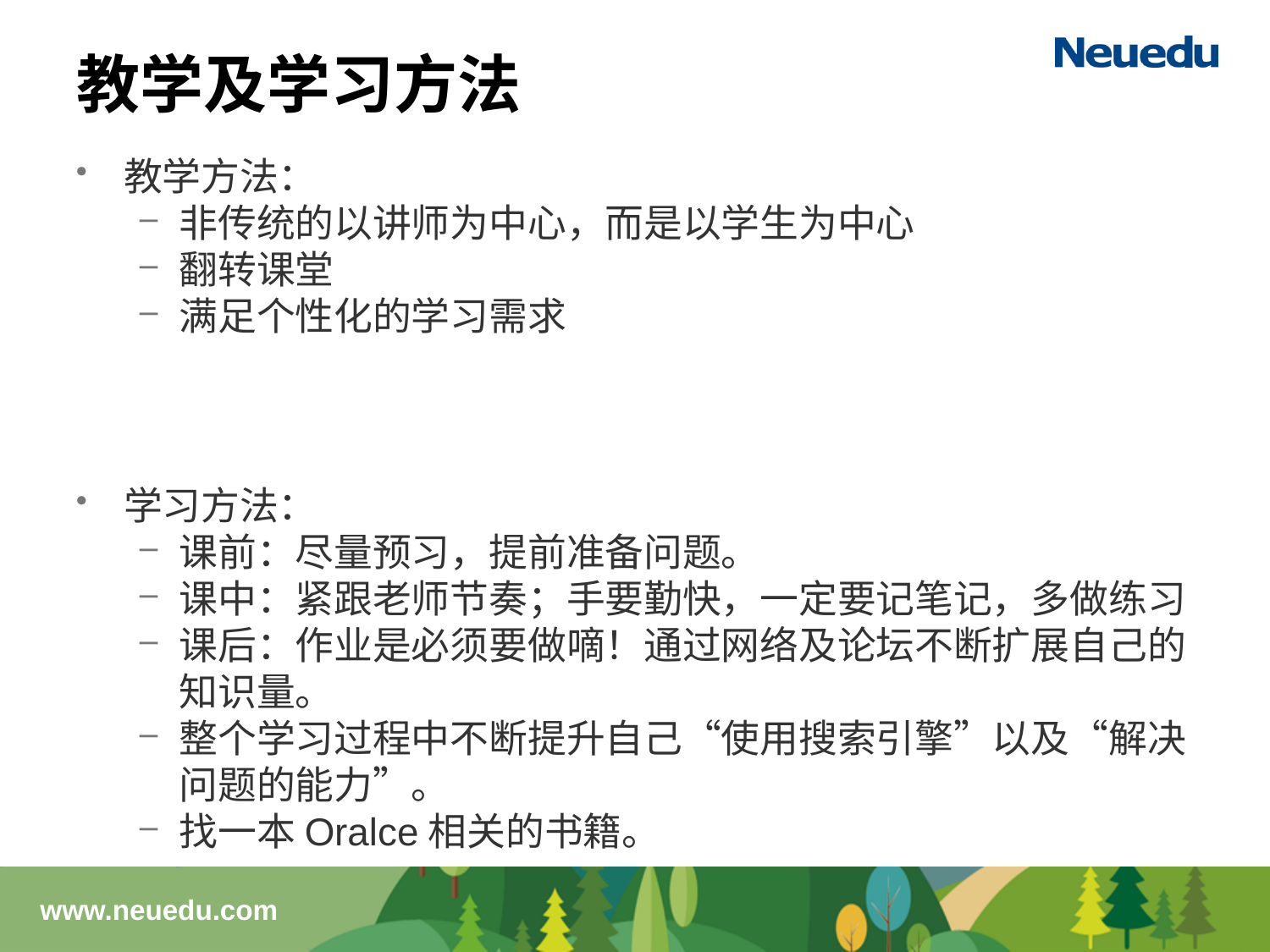

# 教学及学习方法
教学方法：
非传统的以讲师为中心，而是以学生为中心
翻转课堂
满足个性化的学习需求

学习方法：
课前：尽量预习，提前准备问题。
课中：紧跟老师节奏；手要勤快，一定要记笔记，多做练习
课后：作业是必须要做嘀！通过网络及论坛不断扩展自己的知识量。
整个学习过程中不断提升自己“使用搜索引擎”以及“解决问题的能力”。
找一本Oralce相关的书籍。